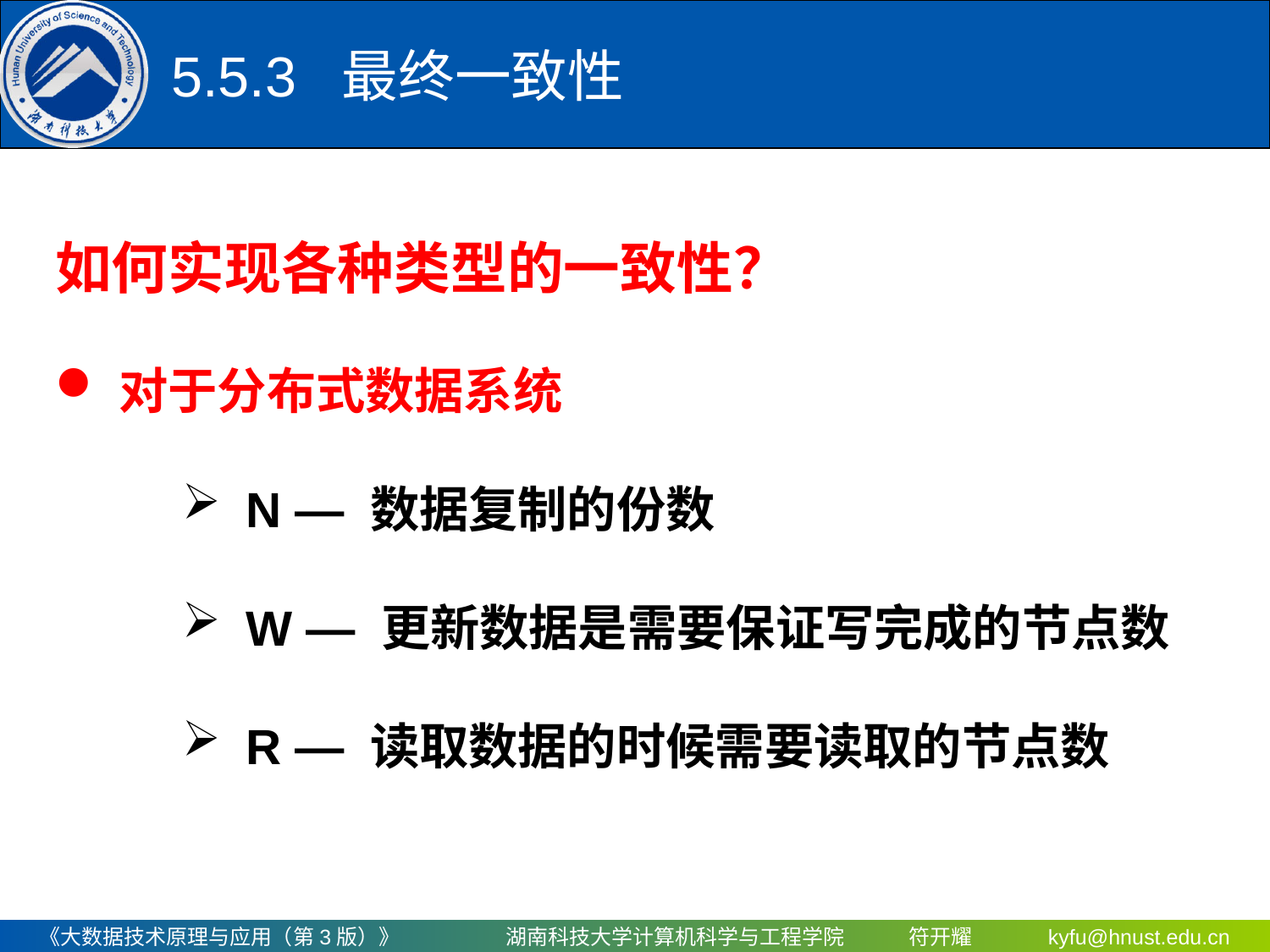

5.5.3  最终一致性
如何实现各种类型的一致性？
对于分布式数据系统
N — 数据复制的份数
W — 更新数据是需要保证写完成的节点数
R — 读取数据的时候需要读取的节点数